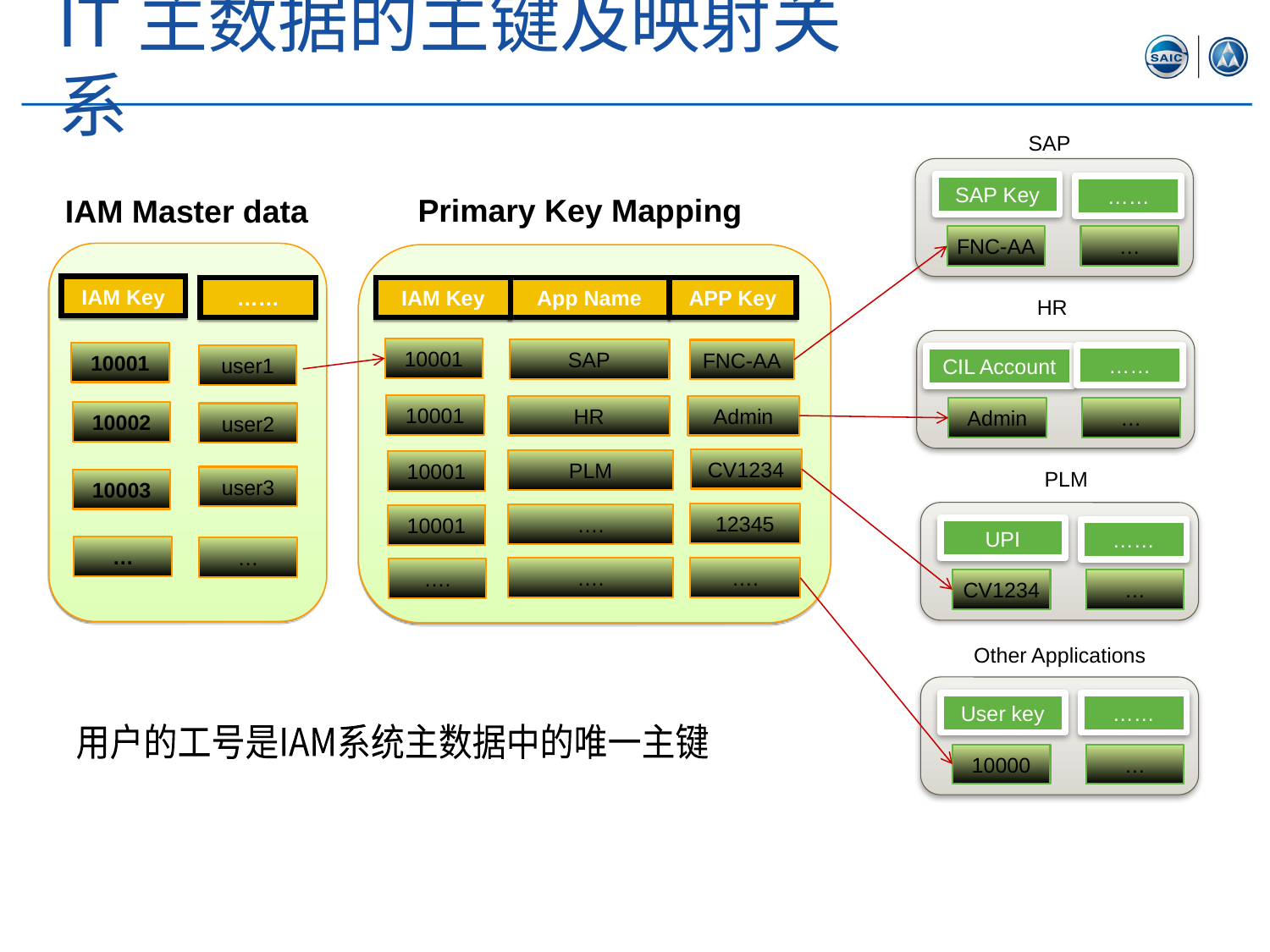

# IT主数据的主键及映射关系
SAP

SAP Key
……
Primary Key Mapping
IAM Master data
FNC-AA
…

IAM Key
……
IAM Key
App Name
APP Key
HR

10001
SAP
FNC-AA
10001
user1
……
CIL Account
10001
HR
Admin
Admin
…
10002
user2
CV1234
PLM
10001
PLM
user3
10003

12345
….
10001
UPI
……
…
…
….
….
….
CV1234
…
Other Applications

User key
……
用户的工号是IAM系统主数据中的唯一主键
10000
…